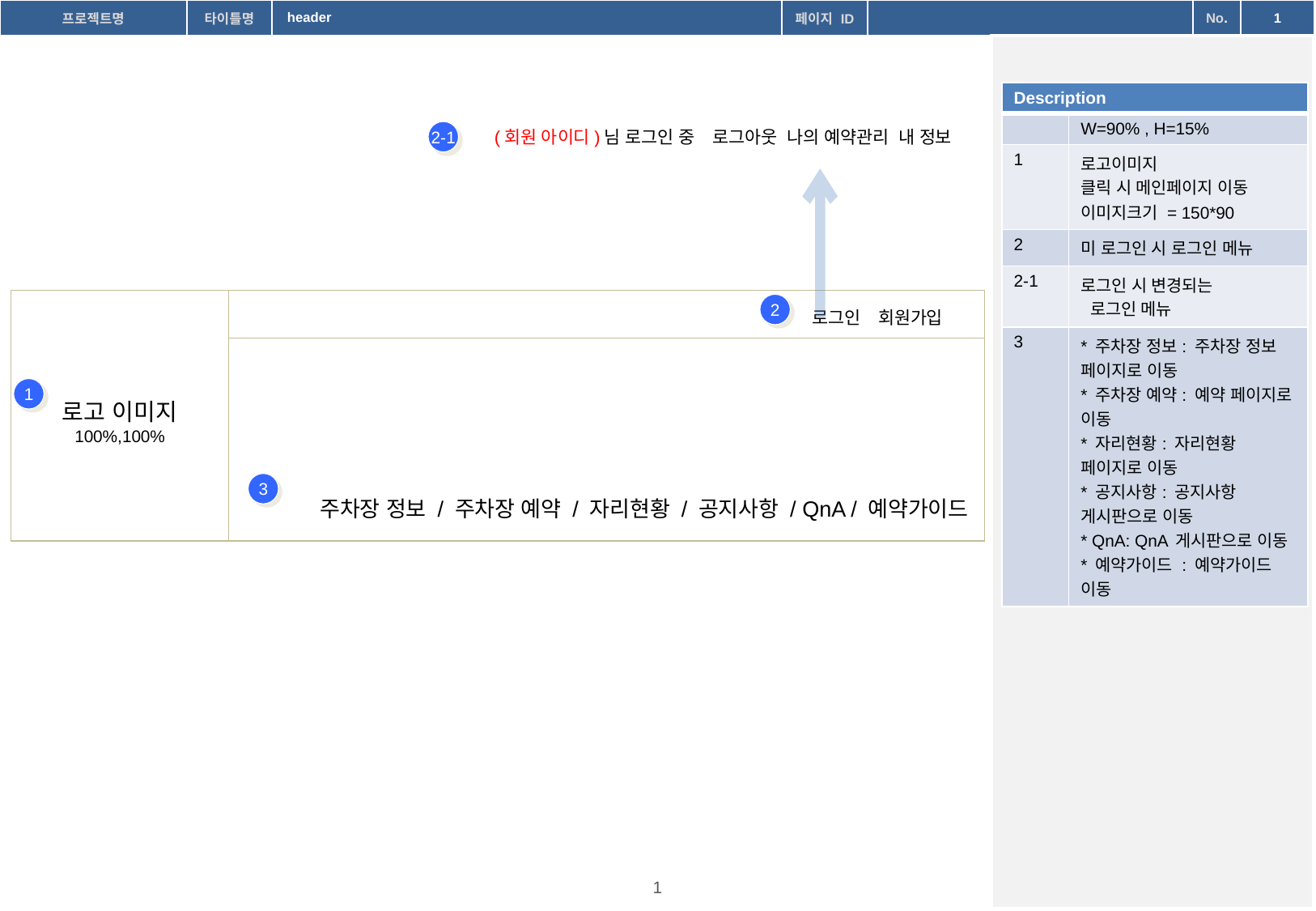

header

| Description |  |
| --- | --- |
|  | W=90% , H=15% |
| 1 | 로고이미지 클릭 시 메인페이지 이동 이미지크기 = 150\*90 |
| 2 | 미 로그인 시 로그인 메뉴 |
| 2-1 | 로그인 시 변경되는 로그인 메뉴 |
| 3 | \* 주차장 정보: 주차장 정보 페이지로 이동 \* 주차장 예약: 예약 페이지로 이동 \* 자리현황: 자리현황 페이지로 이동 \* 공지사항: 공지사항 게시판으로 이동 \* QnA: QnA 게시판으로 이동 \* 예약가이드 : 예약가이드 이동 |
(회원 아이디)님 로그인 중　로그아웃  나의 예약관리  내 정보
2-1

2
로그인　회원가입

1
로고 이미지
100%,100%
3
주차장 정보 / 주차장 예약 / 자리현황 / 공지사항 / QnA / 예약가이드